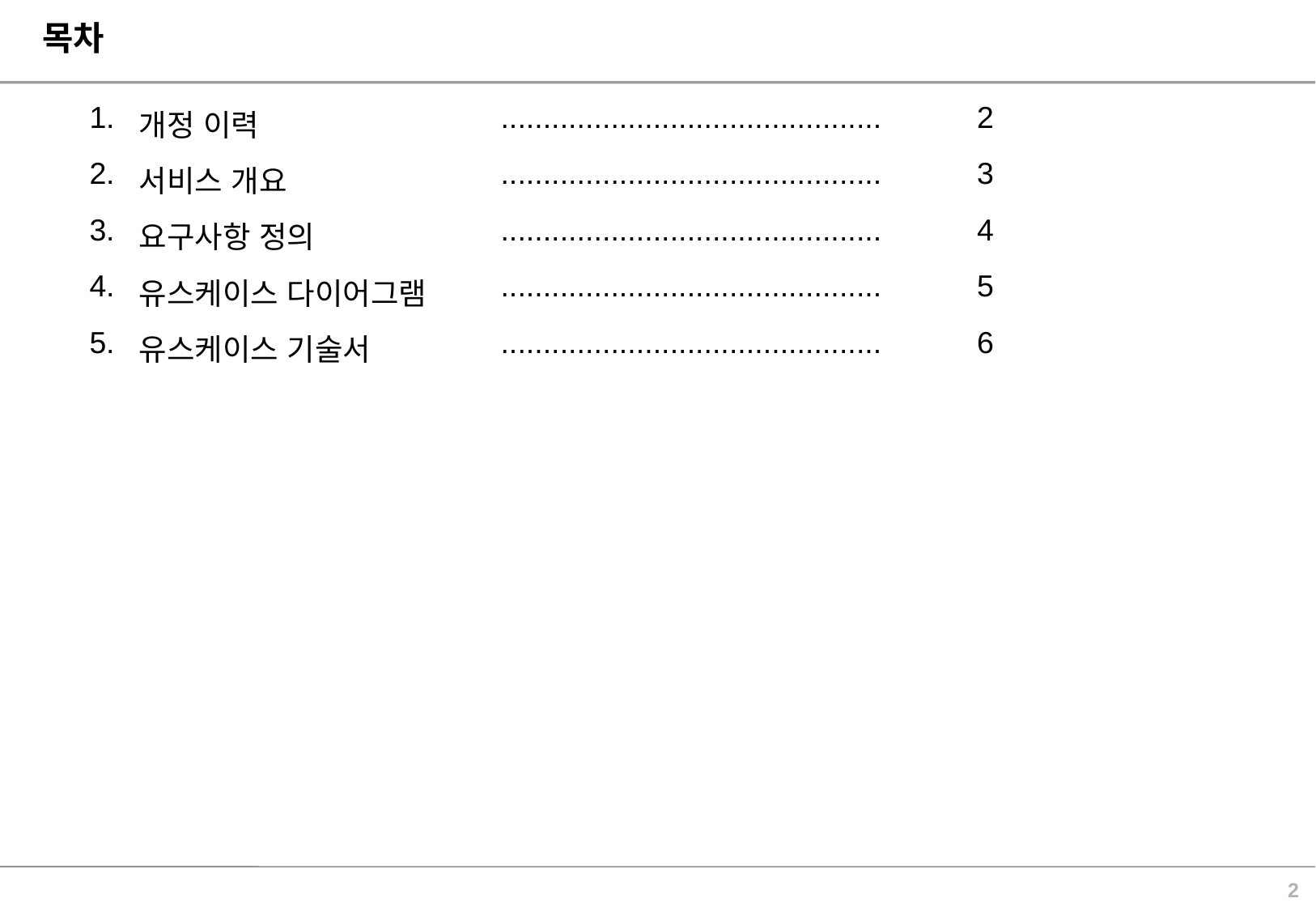

# 목차
| 1. | 개정 이력 | ............................................. | 2 |
| --- | --- | --- | --- |
| 2. | 서비스 개요 | ............................................. | 3 |
| 3. | 요구사항 정의 | ............................................. | 4 |
| 4. | 유스케이스 다이어그램 | ............................................. | 5 |
| 5. | 유스케이스 기술서 | ............................................. | 6 |
|  |  |  |  |
|  |  |  |  |
|  |  |  |  |
|  |  |  |  |
|  |  |  |  |
|  |  |  |  |
|  |  |  |  |
|  |  |  |  |
|  |  |  |  |
2